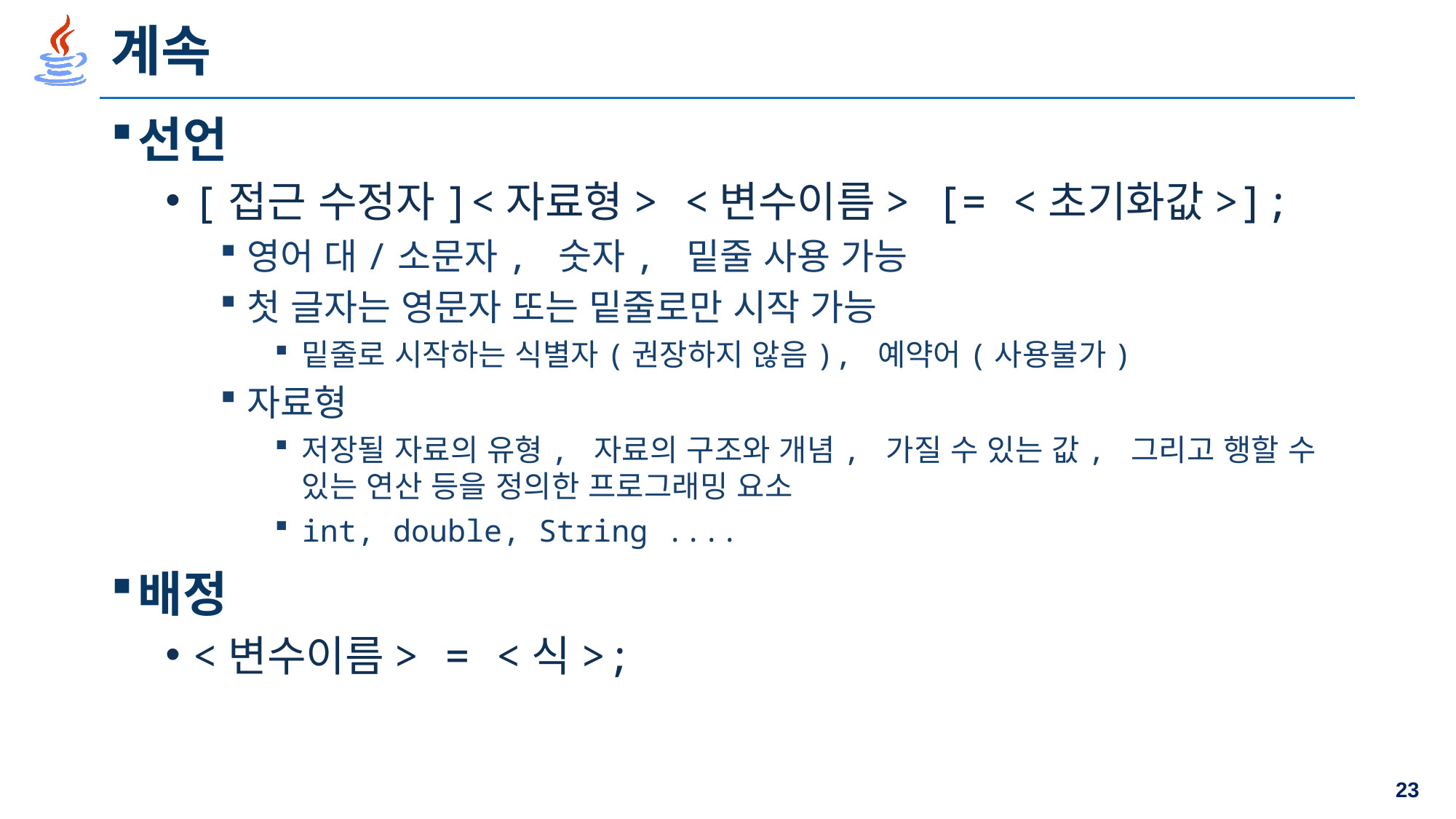

# 계속
선언
[접근 수정자]<자료형> <변수이름> [= <초기화값>];
영어 대/소문자, 숫자, 밑줄 사용 가능
첫 글자는 영문자 또는 밑줄로만 시작 가능
밑줄로 시작하는 식별자(권장하지 않음), 예약어(사용불가)
자료형
저장될 자료의 유형, 자료의 구조와 개념, 가질 수 있는 값, 그리고 행할 수 있는 연산 등을 정의한 프로그래밍 요소
int, double, String ....
배정
<변수이름> = <식>;
23